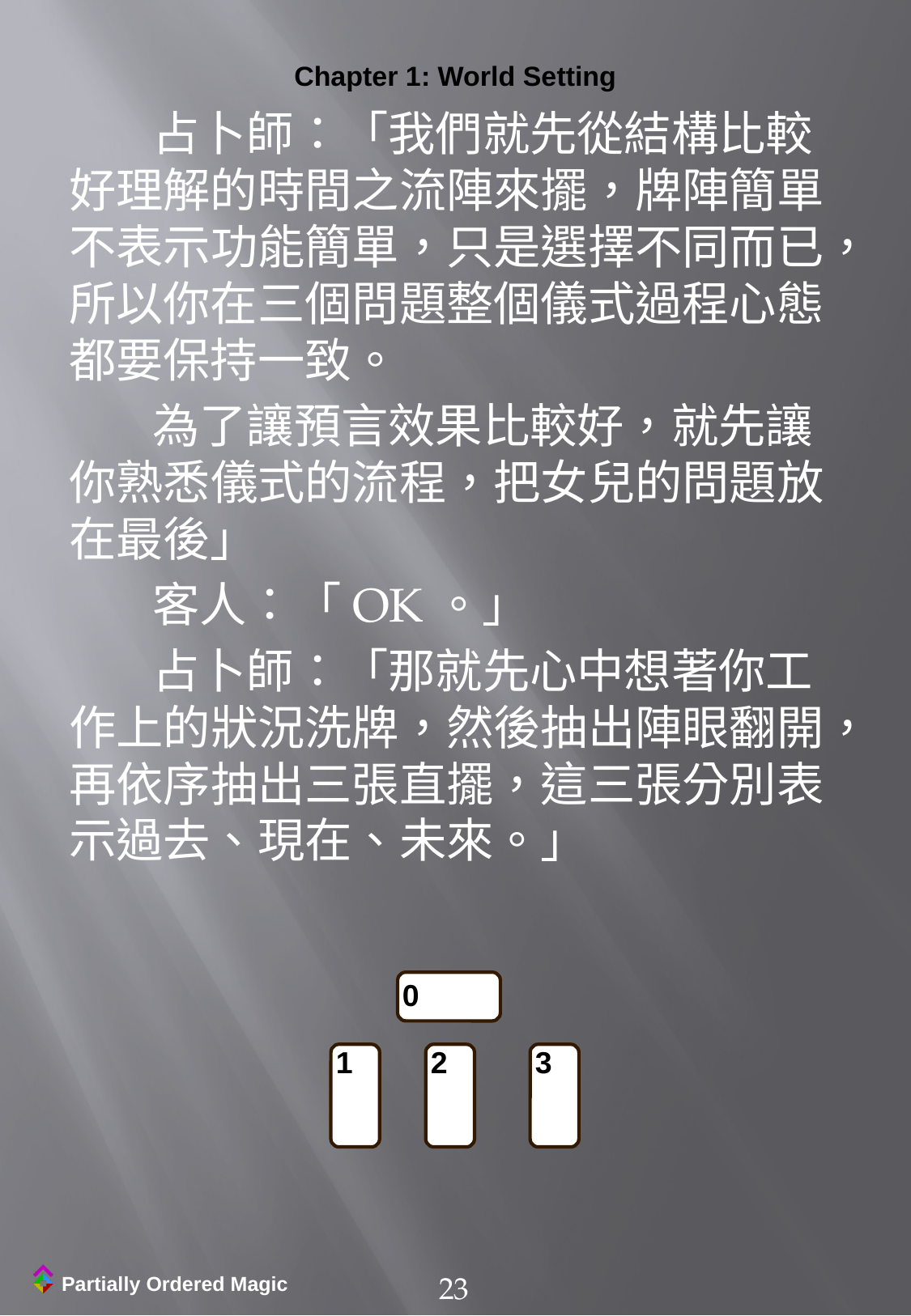

# Chapter 1: World Setting
占卜師：「我們就先從結構比較好理解的時間之流陣來擺，牌陣簡單不表示功能簡單，只是選擇不同而已，所以你在三個問題整個儀式過程心態都要保持一致。
為了讓預言效果比較好，就先讓你熟悉儀式的流程，把女兒的問題放在最後」
客人：「OK。」
占卜師：「那就先心中想著你工作上的狀況洗牌，然後抽出陣眼翻開，再依序抽出三張直擺，這三張分別表示過去、現在、未來。」

0
1

2

3